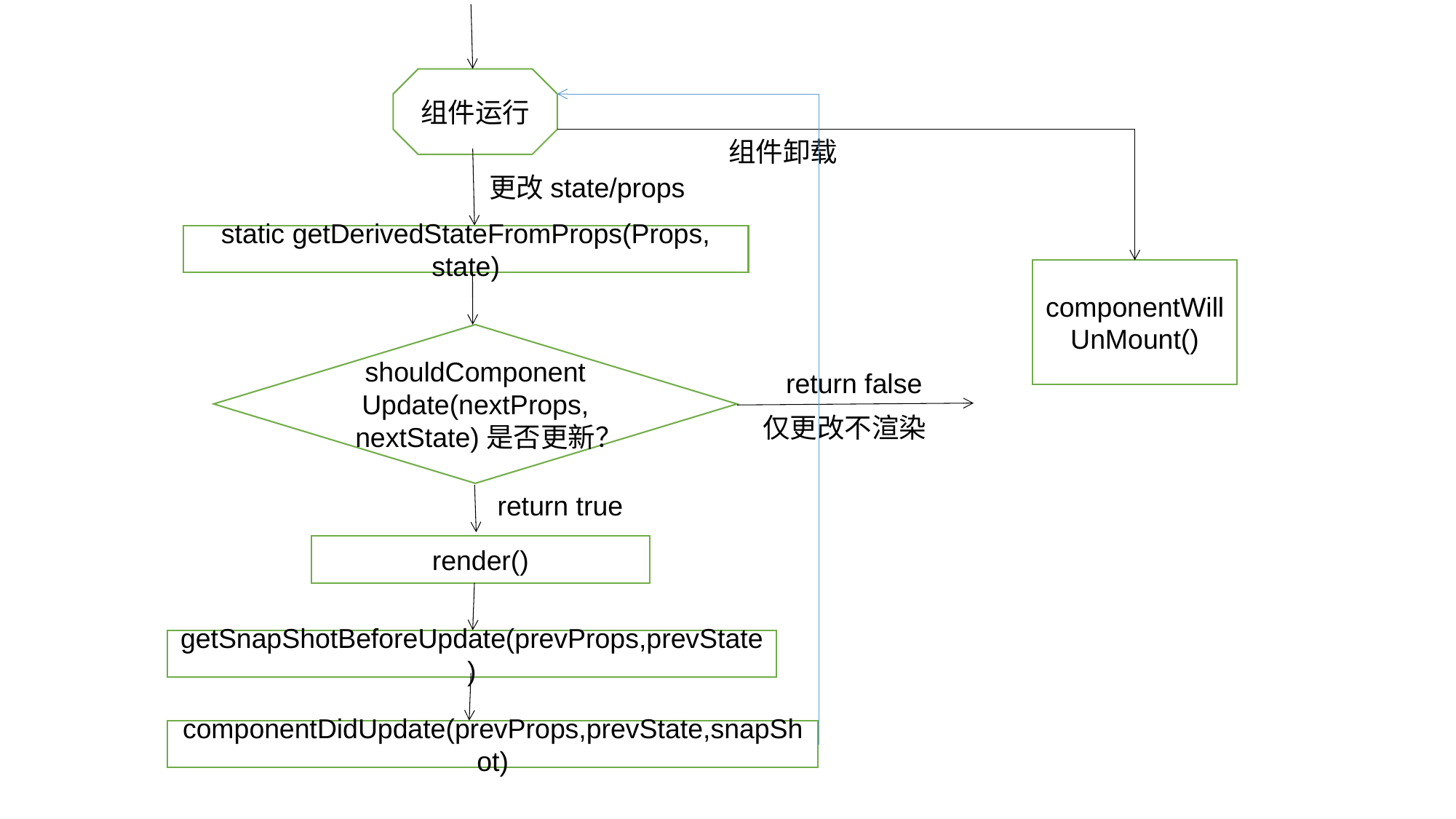

组件运行
组件卸载
更改state/props
static getDerivedStateFromProps(Props, state)
componentWillUnMount()
shouldComponentUpdate(nextProps, nextState)是否更新？
return false
仅更改不渲染
return true
render()
getSnapShotBeforeUpdate(prevProps,prevState)
componentDidUpdate(prevProps,prevState,snapShot)